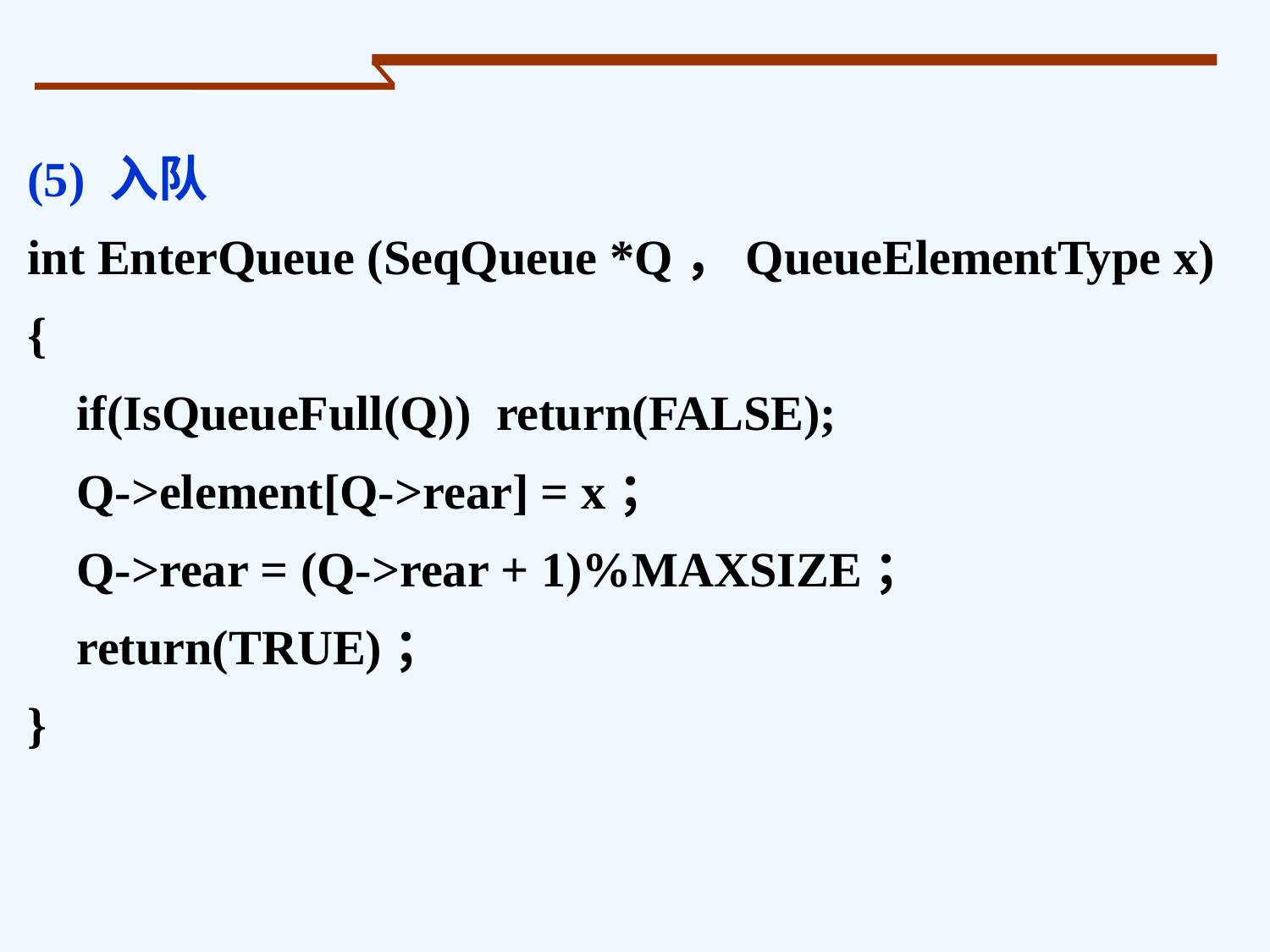

(5) 入队
int EnterQueue (SeqQueue *Q，QueueElementType x)
{
    if(IsQueueFull(Q))  return(FALSE);
    Q->element[Q->rear] = x；
    Q->rear = (Q->rear + 1)%MAXSIZE；
    return(TRUE)；
}